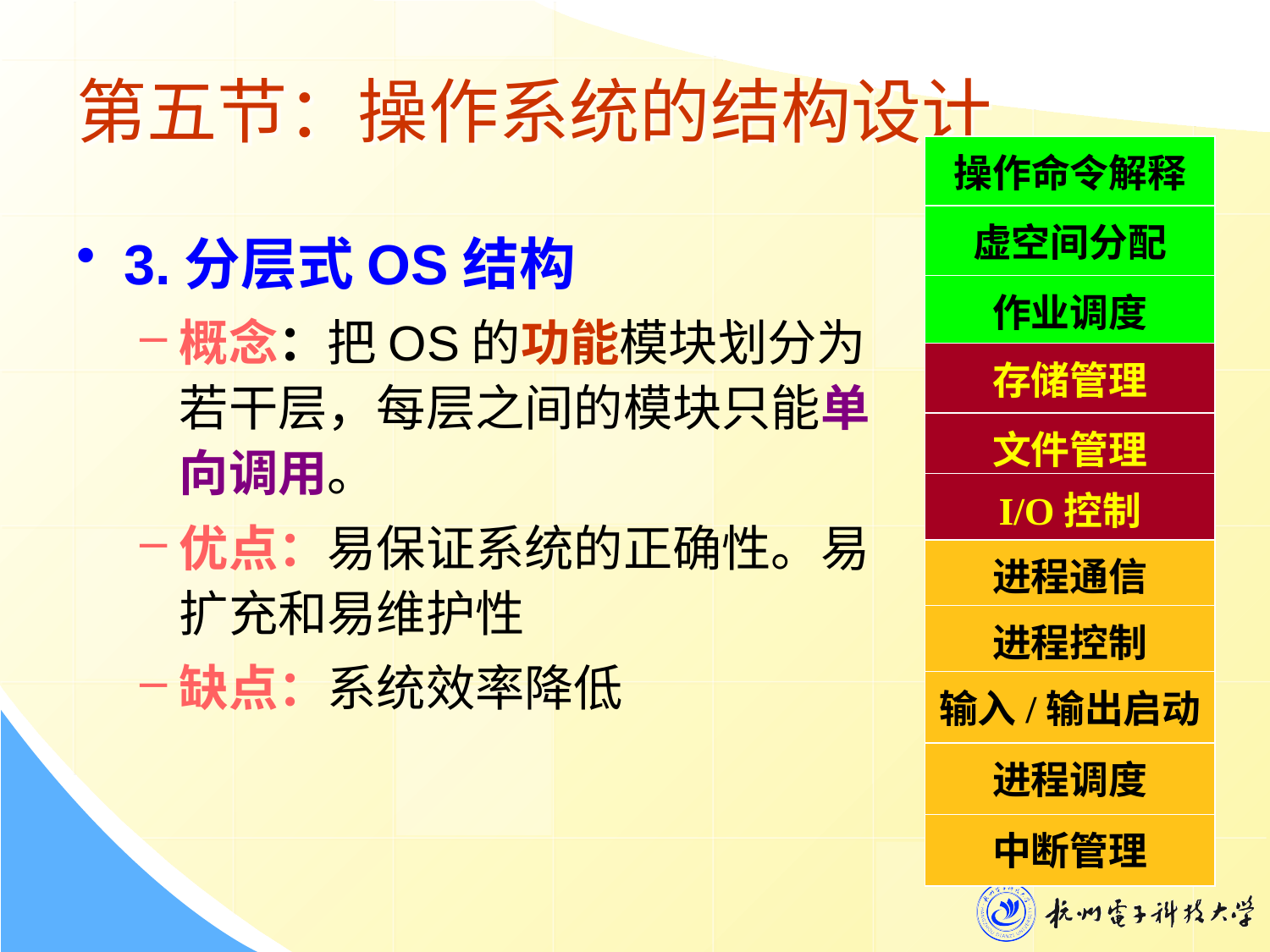

# 第五节：操作系统的结构设计
操作命令解释
虚空间分配
作业调度
存储管理
文件管理
I/O控制
进程通信
进程控制
输入/输出启动
进程调度
中断管理
3.分层式OS结构
概念：把OS的功能模块划分为若干层，每层之间的模块只能单向调用。
优点：易保证系统的正确性。易扩充和易维护性
缺点：系统效率降低